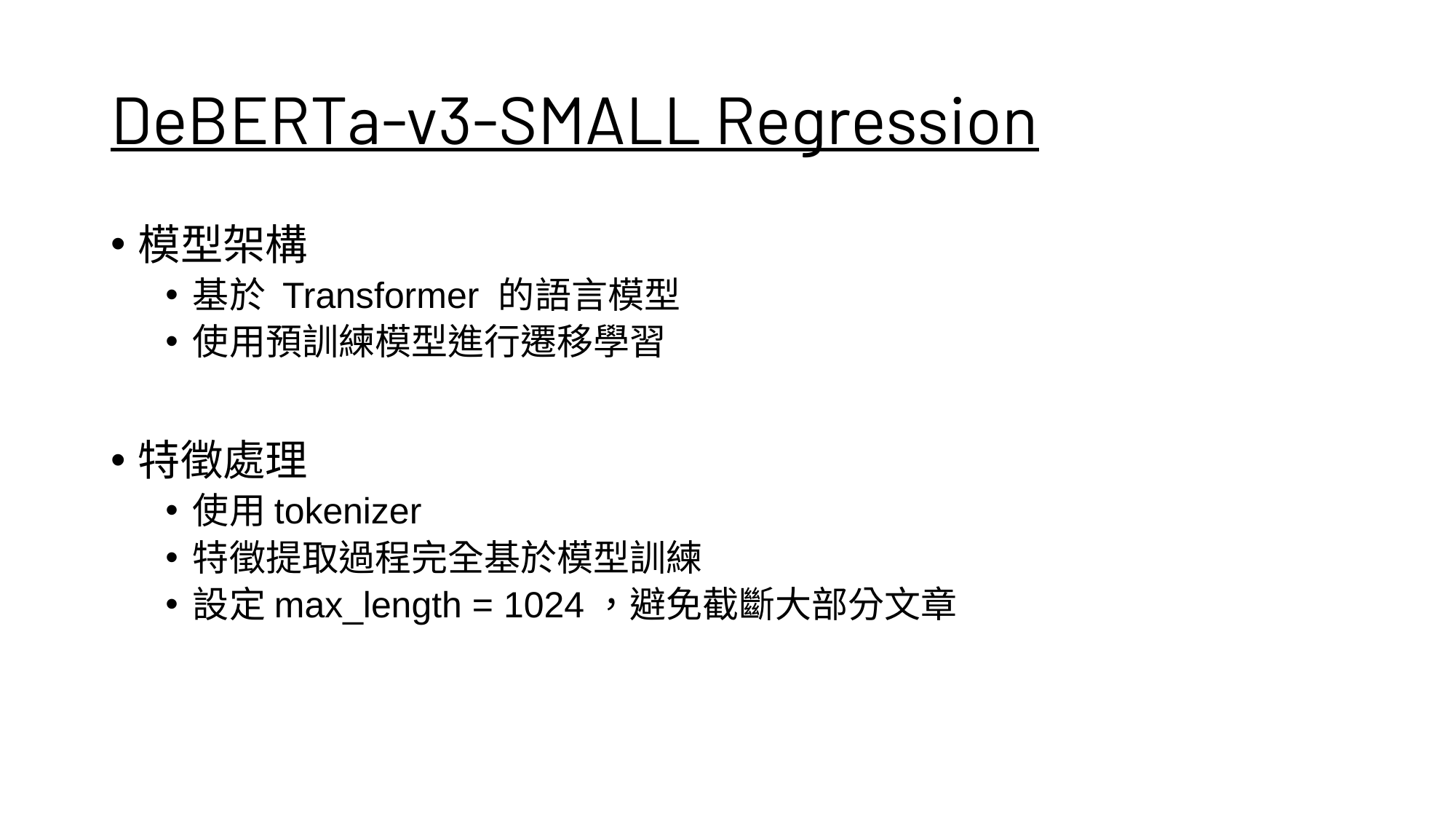

# DeBERTa-v3-SMALL Regression
模型架構
基於 Transformer 的語言模型
使用預訓練模型進行遷移學習

特徵處理
使用tokenizer
特徵提取過程完全基於模型訓練
設定max_length = 1024，避免截斷大部分文章